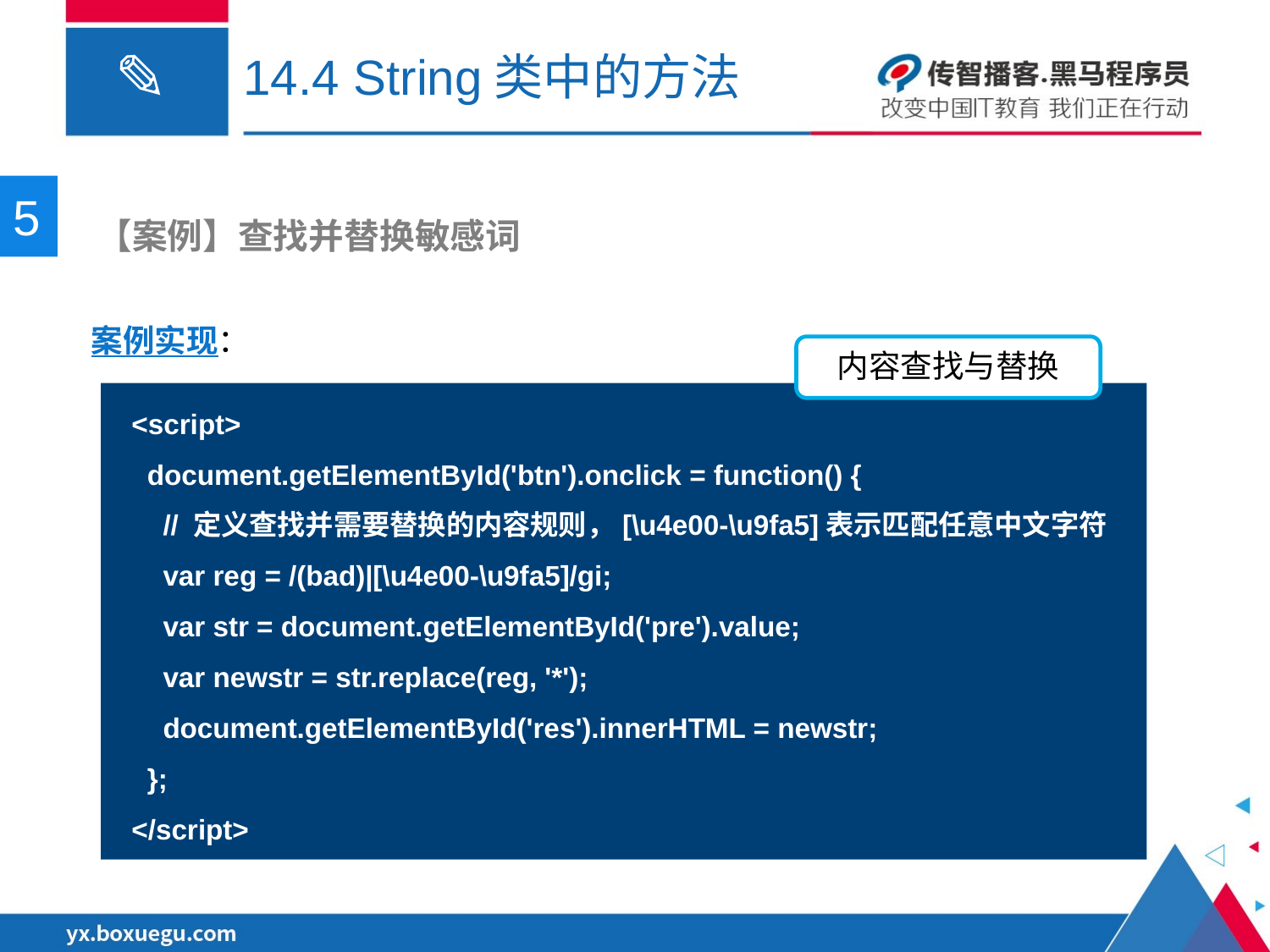

# 14.4 String类中的方法

5
  【案例】查找并替换敏感词
案例实现：
内容查找与替换

<script>
  document.getElementById('btn').onclick = function() {
    // 定义查找并需要替换的内容规则，[\u4e00-\u9fa5]表示匹配任意中文字符
    var reg = /(bad)|[\u4e00-\u9fa5]/gi;
    var str = document.getElementById('pre').value;
    var newstr = str.replace(reg, '*');
    document.getElementById('res').innerHTML = newstr;
  };
</script>